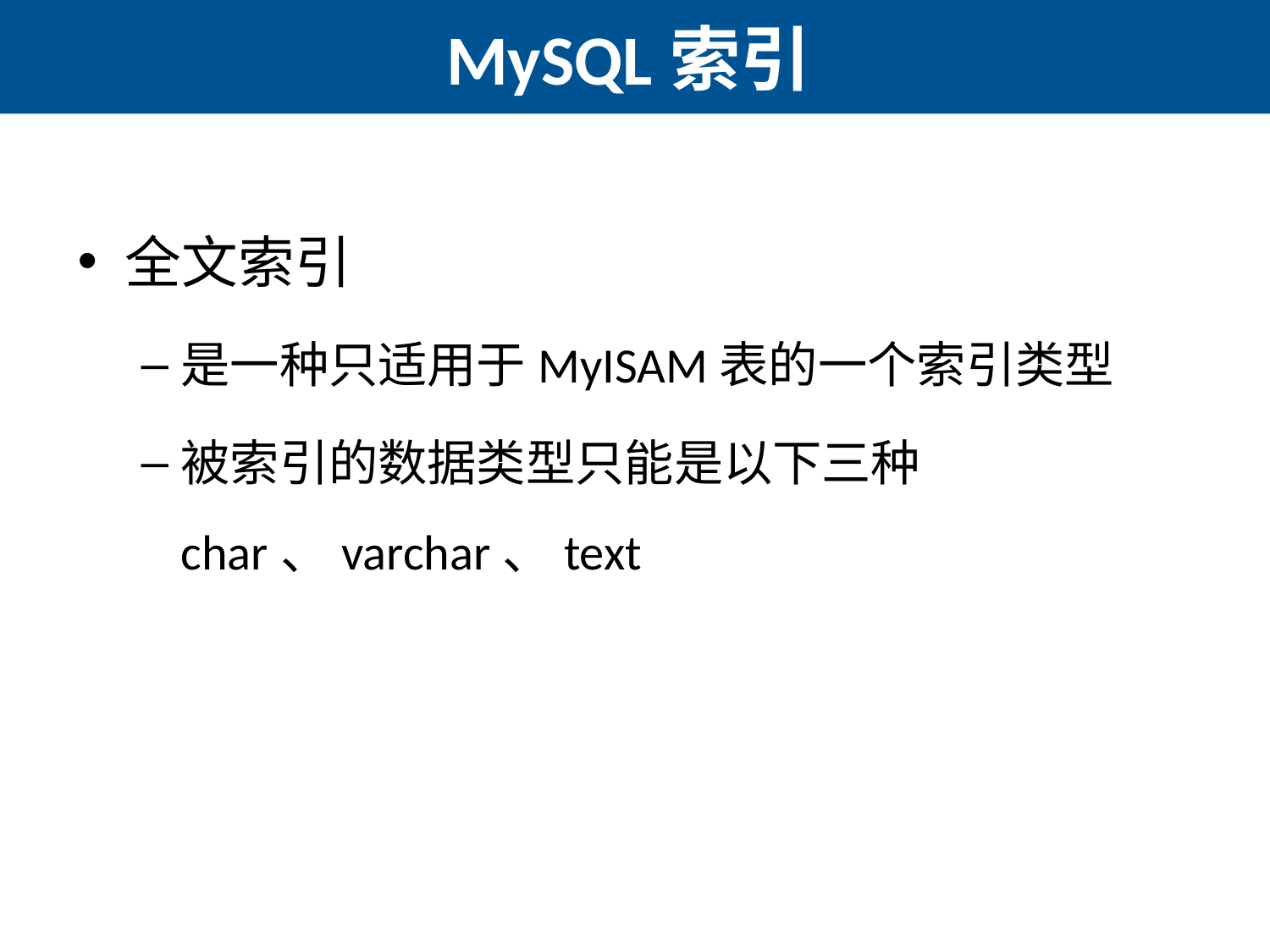

# MySQL索引
全文索引
是一种只适用于MyISAM表的一个索引类型
被索引的数据类型只能是以下三种char、varchar、text